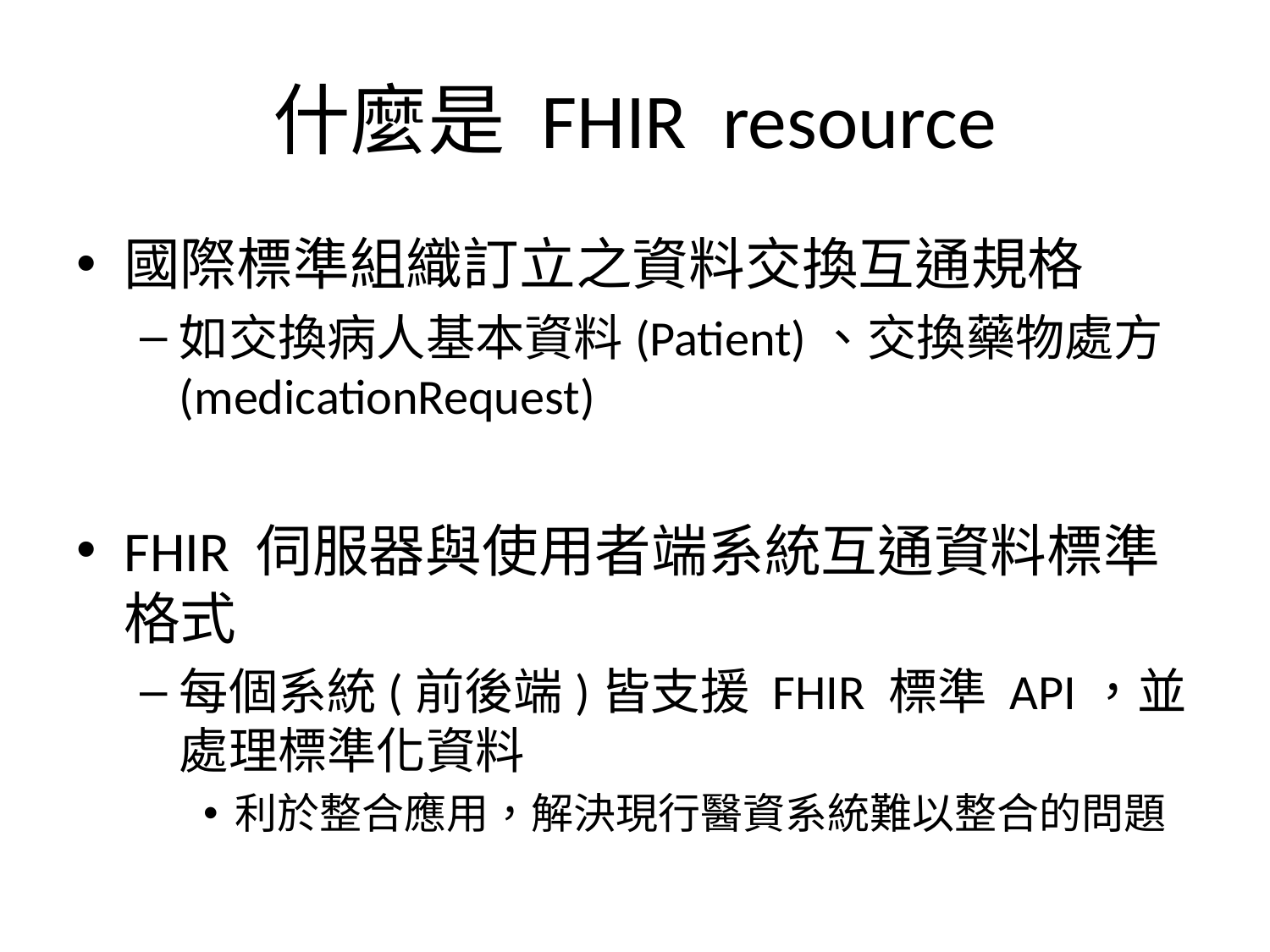

# 什麼是 FHIR  resource
國際標準組織訂立之資料交換互通規格
如交換病人基本資料(Patient)、交換藥物處方(medicationRequest)

FHIR 伺服器與使用者端系統互通資料標準格式
每個系統(前後端)皆支援 FHIR 標準 API，並處理標準化資料
利於整合應用，解決現行醫資系統難以整合的問題